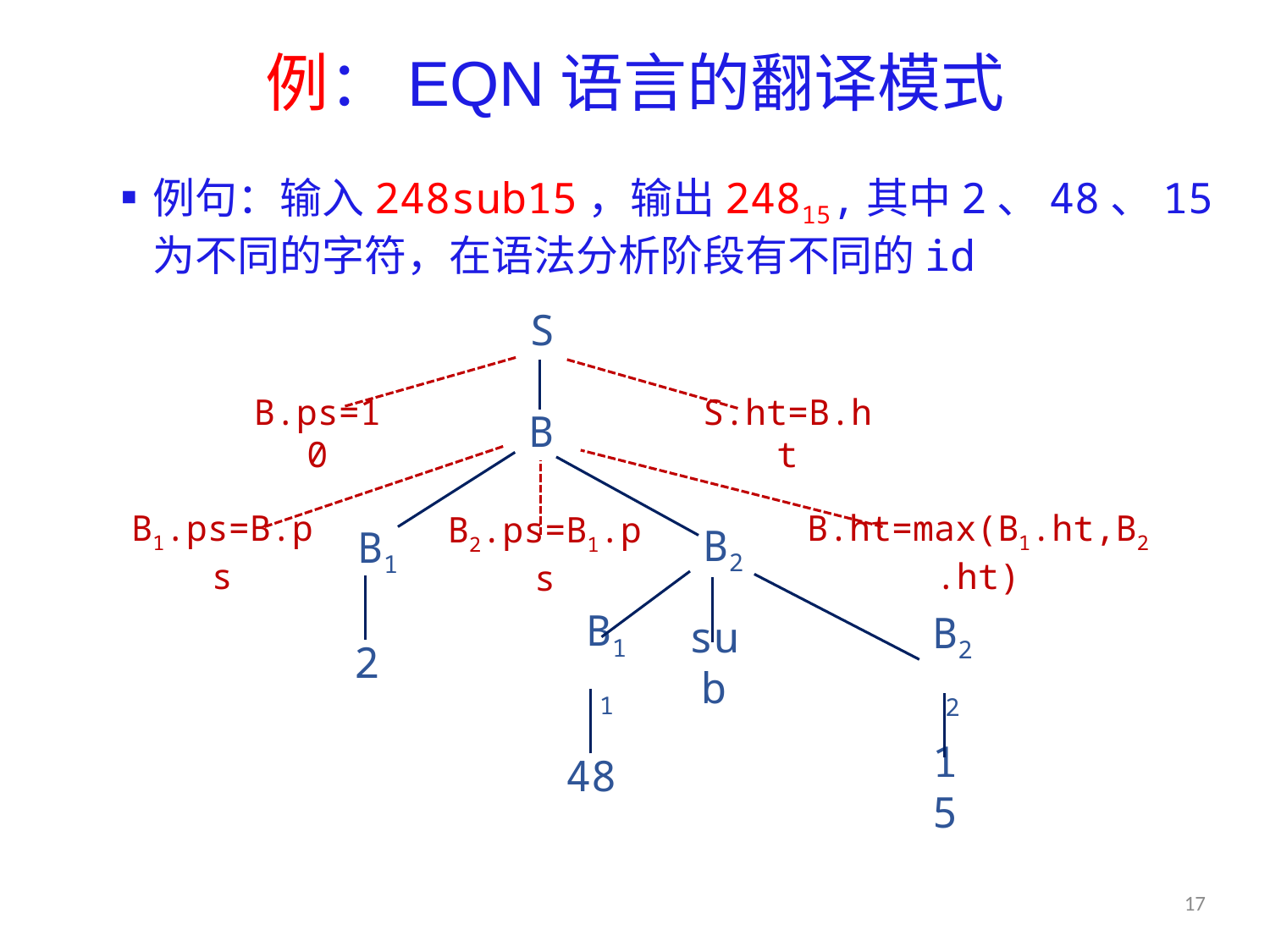

# 例：EQN语言的翻译模式
例句：输入248sub15，输出24815,其中2、48、15为不同的字符，在语法分析阶段有不同的id
S
B
B2
B1
B11
2
B22
sub
48
15
B.ps=10
S.ht=B.ht
B1.ps=B.ps
B.ht=max(B1.ht,B2.ht)
B2.ps=B1.ps
17